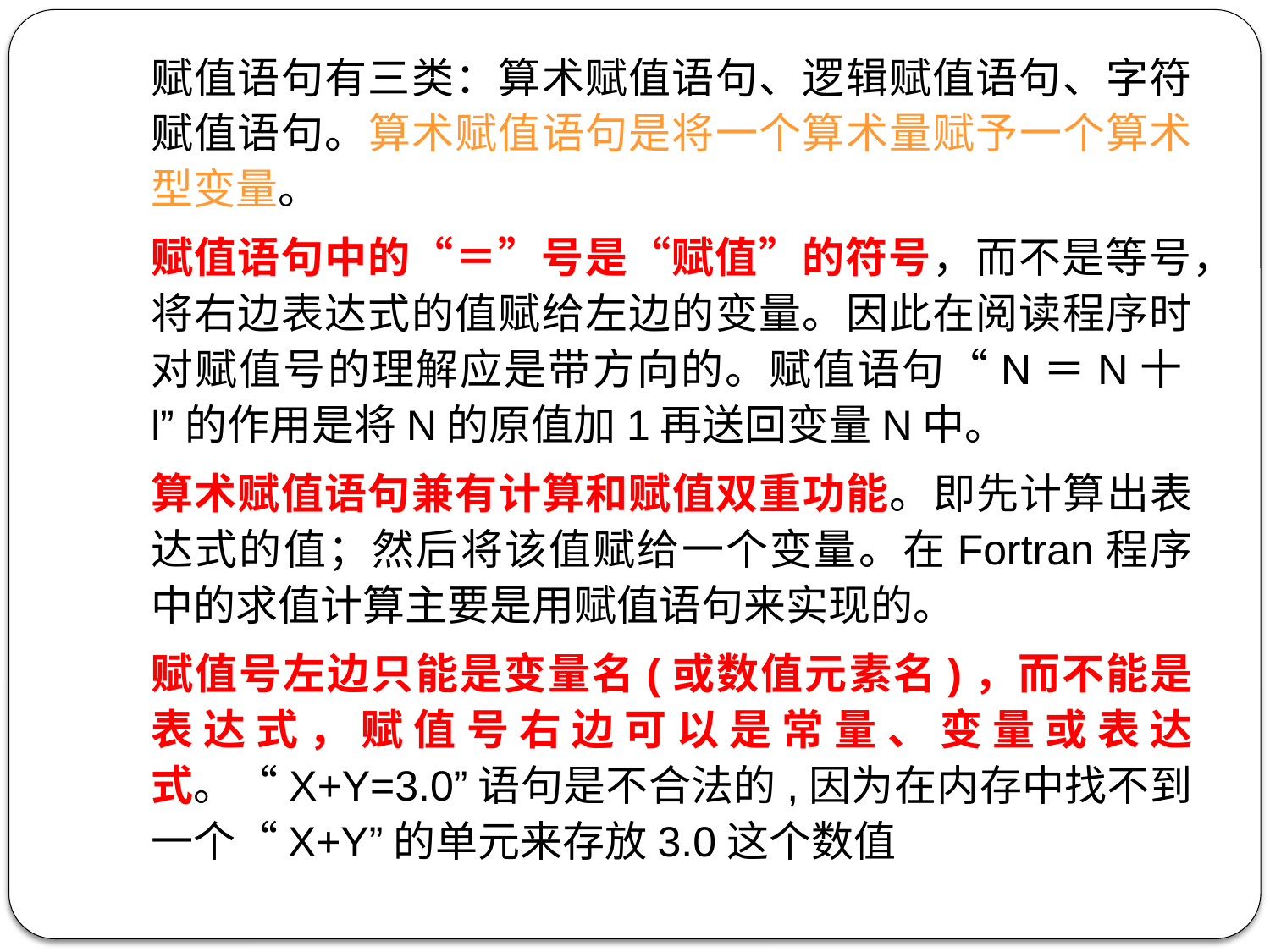

赋值语句有三类：算术赋值语句、逻辑赋值语句、字符赋值语句。算术赋值语句是将一个算术量赋予一个算术型变量。
赋值语句中的“＝”号是“赋值”的符号，而不是等号，将右边表达式的值赋给左边的变量。因此在阅读程序时对赋值号的理解应是带方向的。赋值语句“N＝N十l”的作用是将N的原值加1再送回变量N中。
算术赋值语句兼有计算和赋值双重功能。即先计算出表达式的值；然后将该值赋给一个变量。在Fortran程序中的求值计算主要是用赋值语句来实现的。
赋值号左边只能是变量名(或数值元素名)，而不能是表达式，赋值号右边可以是常量、变量或表达式。“X+Y=3.0”语句是不合法的,因为在内存中找不到一个“X+Y”的单元来存放3.0这个数值